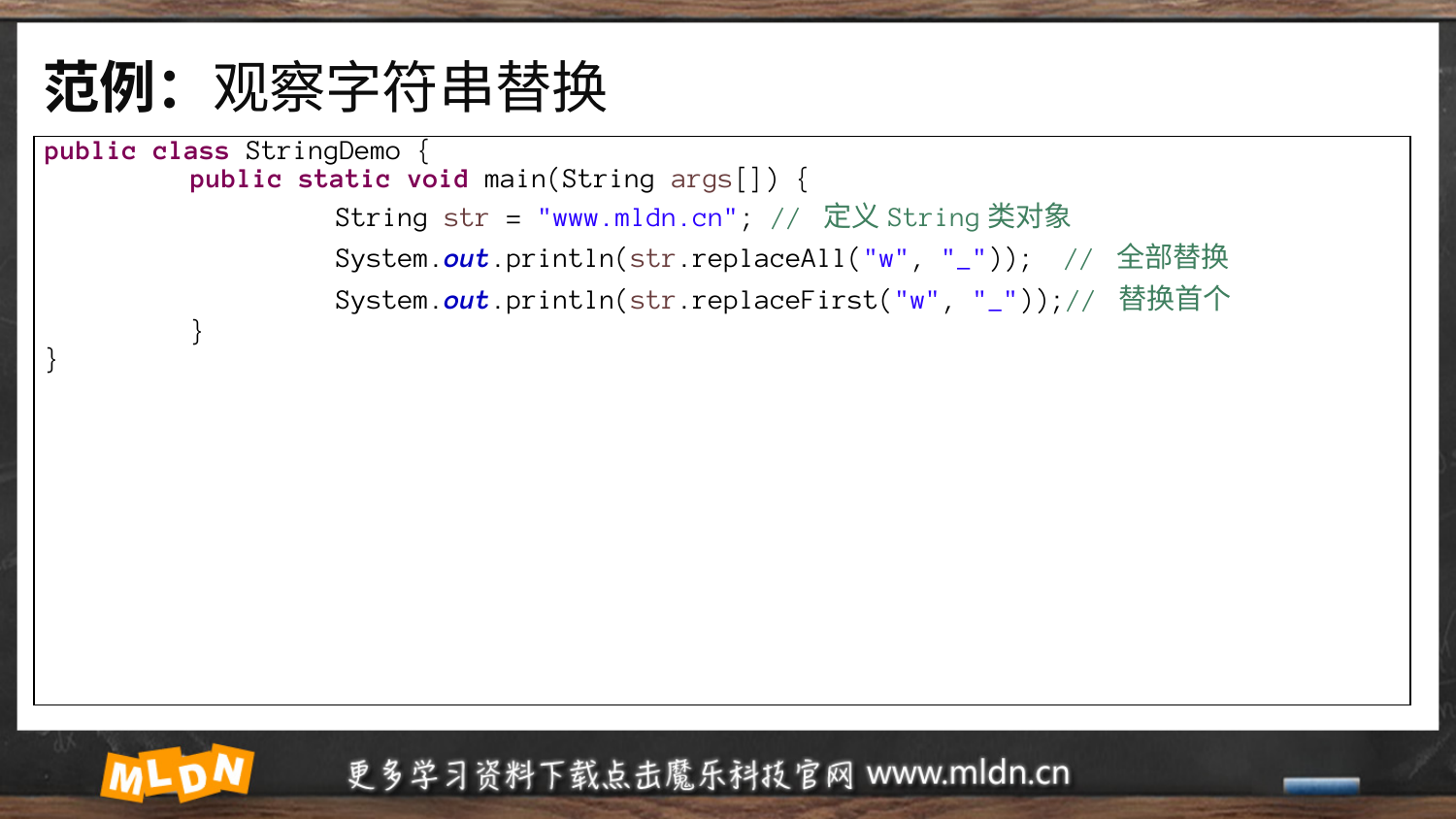

# 范例：观察字符串替换
| public class StringDemo { public static void main(String args[]) { String str = "www.mldn.cn"; // 定义String类对象 System.out.println(str.replaceAll("w", "\_")); // 全部替换 System.out.println(str.replaceFirst("w", "\_"));// 替换首个 } } |
| --- |